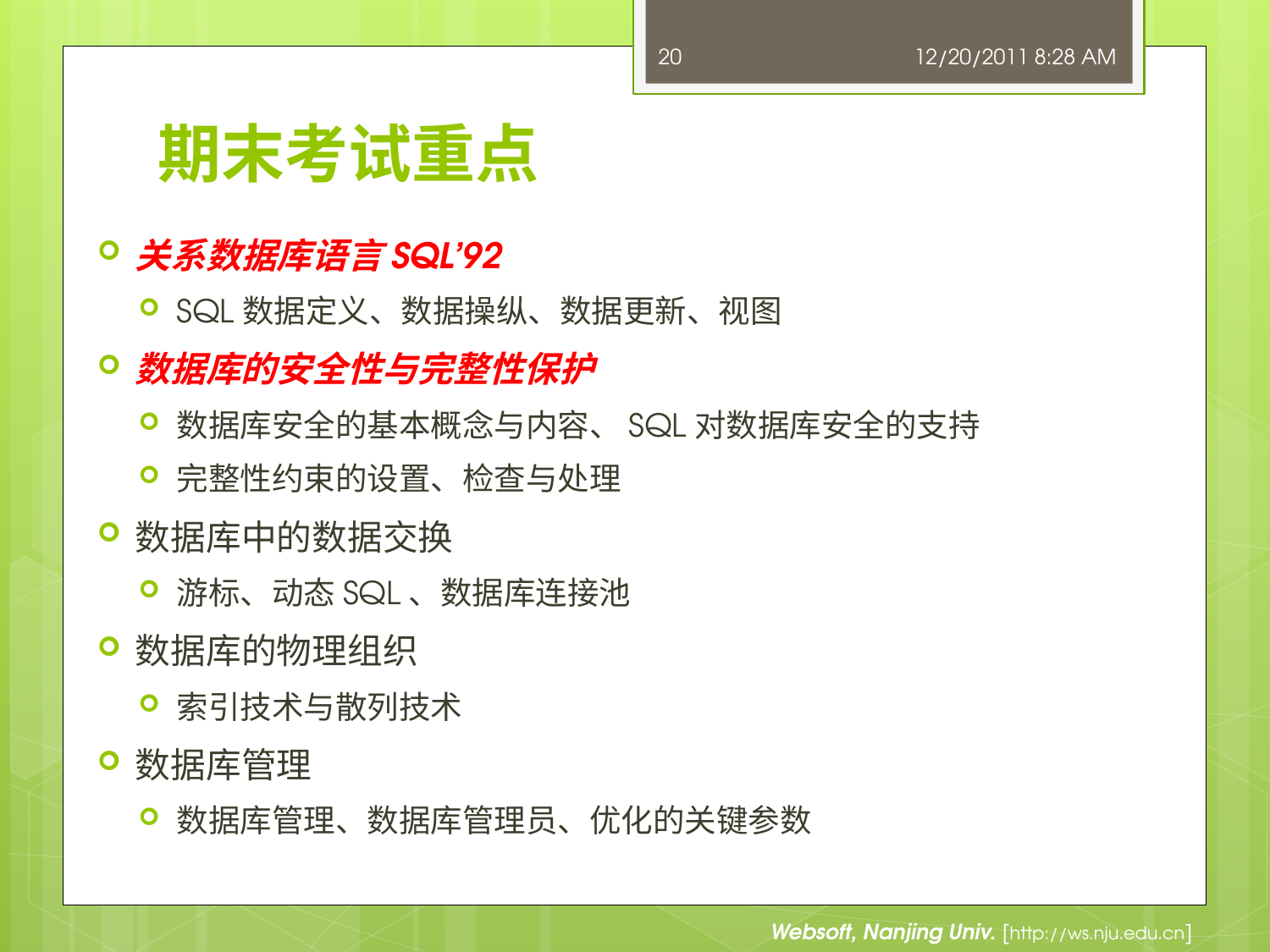

20
12/20/2011 8:28 AM
# 期末考试重点
关系数据库语言SQL’92
SQL数据定义、数据操纵、数据更新、视图
数据库的安全性与完整性保护
数据库安全的基本概念与内容、SQL对数据库安全的支持
完整性约束的设置、检查与处理
数据库中的数据交换
游标、动态SQL、数据库连接池
数据库的物理组织
索引技术与散列技术
数据库管理
数据库管理、数据库管理员、优化的关键参数
Websoft, Nanjing Univ. [http://ws.nju.edu.cn]